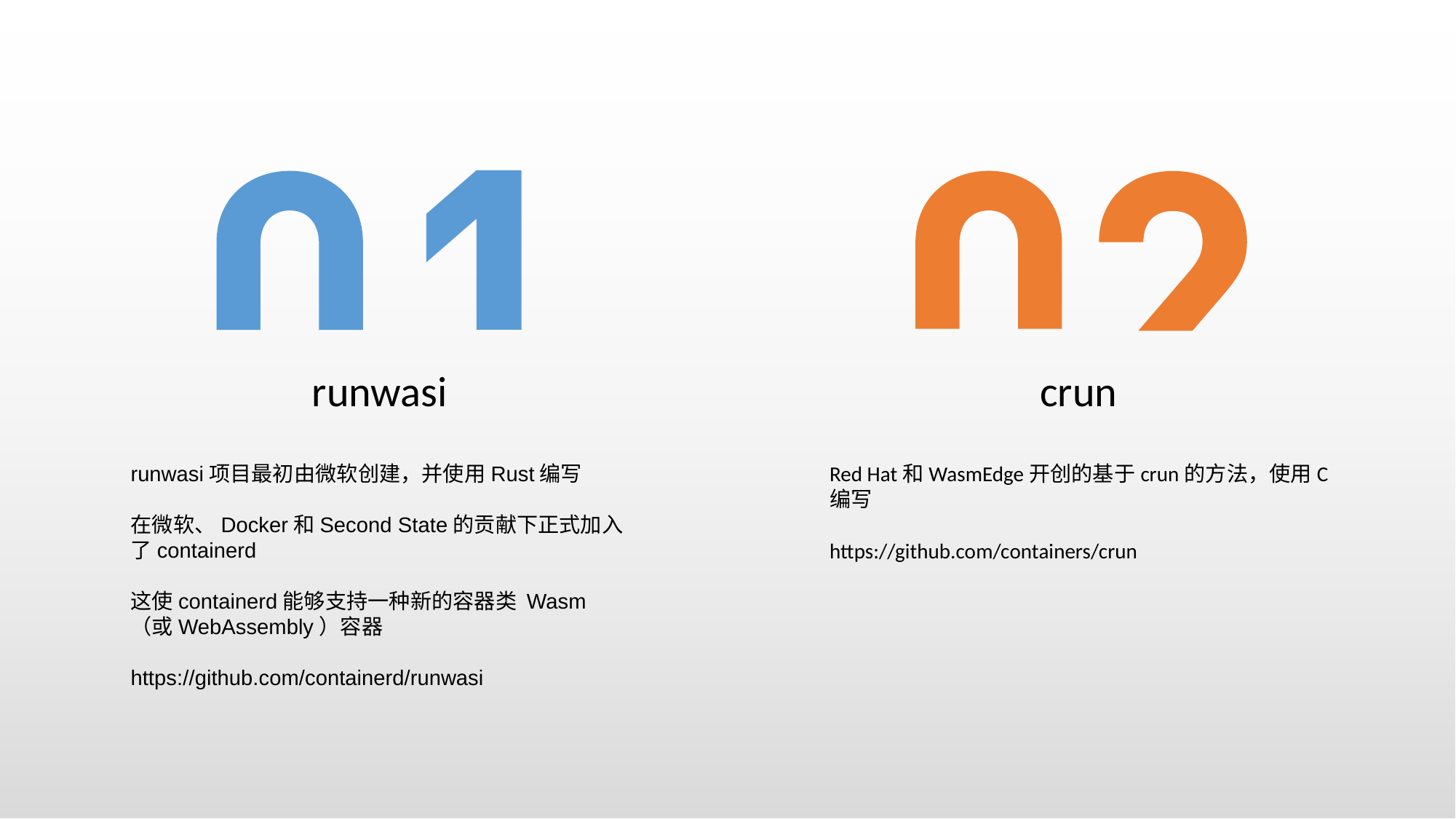

runwasi
crun
runwasi项目最初由微软创建，并使用Rust编写

在微软、Docker和Second State的贡献下正式加入了containerd

这使containerd能够支持一种新的容器类 Wasm（或WebAssembly）容器

https://github.com/containerd/runwasi

Red Hat和WasmEdge开创的基于crun的方法，使用C编写

https://github.com/containers/crun